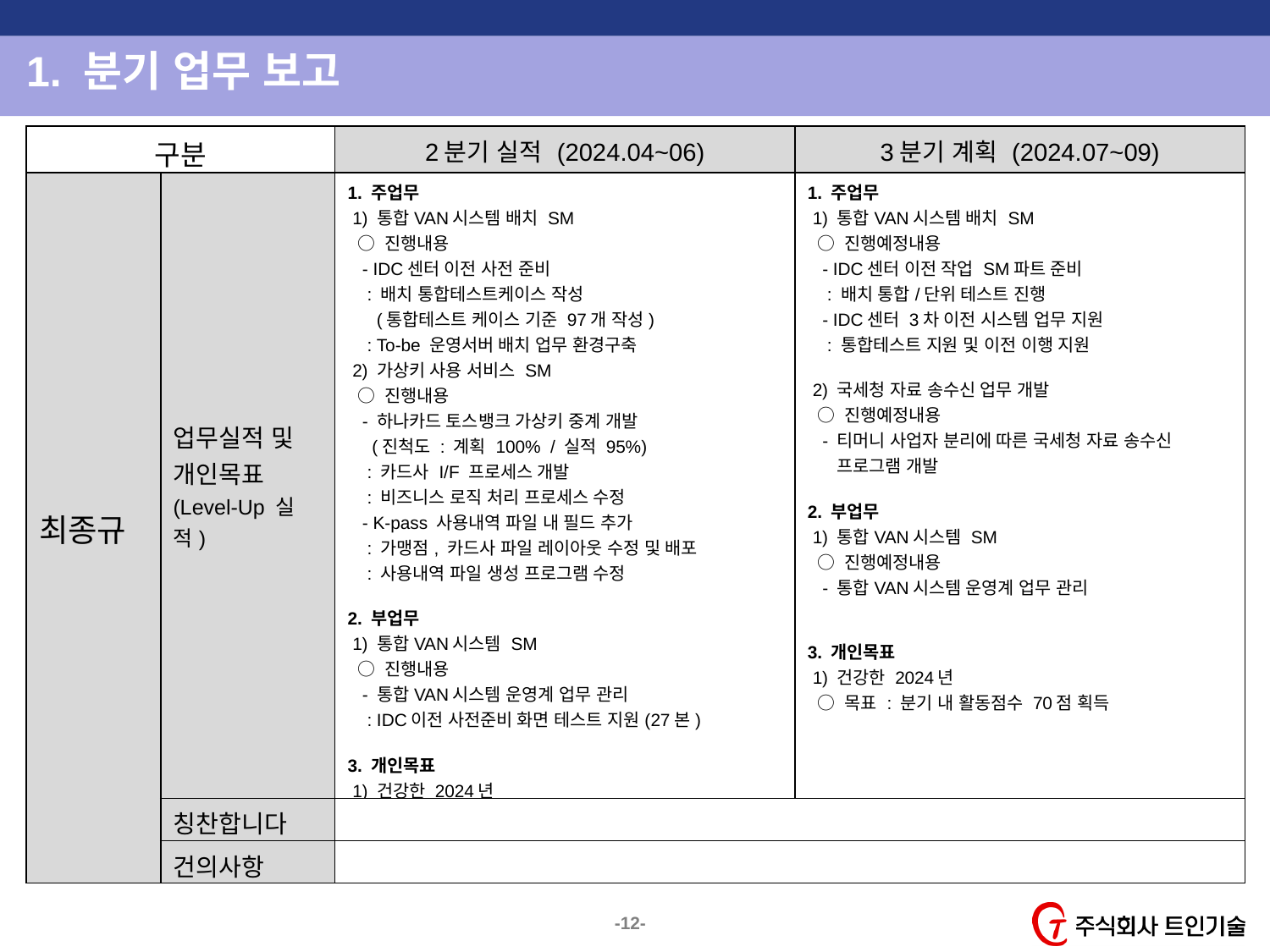

1. 분기 업무 보고
| 구분 |  | 2분기 실적 (2024.04~06) | 3분기 계획 (2024.07~09) |
| --- | --- | --- | --- |
| 최종규 | 업무실적 및 개인목표 (Level-Up 실적) | 1. 주업무 1) 통합VAN시스템 배치 SM ○ 진행내용 - IDC센터 이전 사전 준비 : 배치 통합테스트케이스 작성 (통합테스트 케이스 기준 97개 작성) : To-be 운영서버 배치 업무 환경구축 2) 가상키 사용 서비스 SM ○ 진행내용 - 하나카드 토스뱅크 가상키 중계 개발 (진척도 : 계획 100% / 실적 95%) : 카드사 I/F 프로세스 개발 : 비즈니스 로직 처리 프로세스 수정 - K-pass 사용내역 파일 내 필드 추가 : 가맹점, 카드사 파일 레이아웃 수정 및 배포 : 사용내역 파일 생성 프로그램 수정 2. 부업무 1) 통합VAN시스템 SM ○ 진행내용 - 통합VAN시스템 운영계 업무 관리 : IDC이전 사전준비 화면 테스트 지원(27본) 3. 개인목표 1) 건강한 2024년 ○ 목표 : 분기 내 활동점수 70점 획득 ○ 진행내용 : 활동점수 85점 획득 | 1. 주업무 1) 통합VAN시스템 배치 SM ○ 진행예정내용 - IDC센터 이전 작업 SM파트 준비 : 배치 통합/단위 테스트 진행 - IDC센터 3차 이전 시스템 업무 지원 : 통합테스트 지원 및 이전 이행 지원 2) 국세청 자료 송수신 업무 개발 ○ 진행예정내용 - 티머니 사업자 분리에 따른 국세청 자료 송수신 프로그램 개발 2. 부업무 1) 통합VAN시스템 SM ○ 진행예정내용 - 통합VAN시스템 운영계 업무 관리 3. 개인목표 1) 건강한 2024년 ○ 목표 : 분기 내 활동점수 70점 획득 |
|  | 칭찬합니다 |  |  |
|  | 건의사항 |  |  |